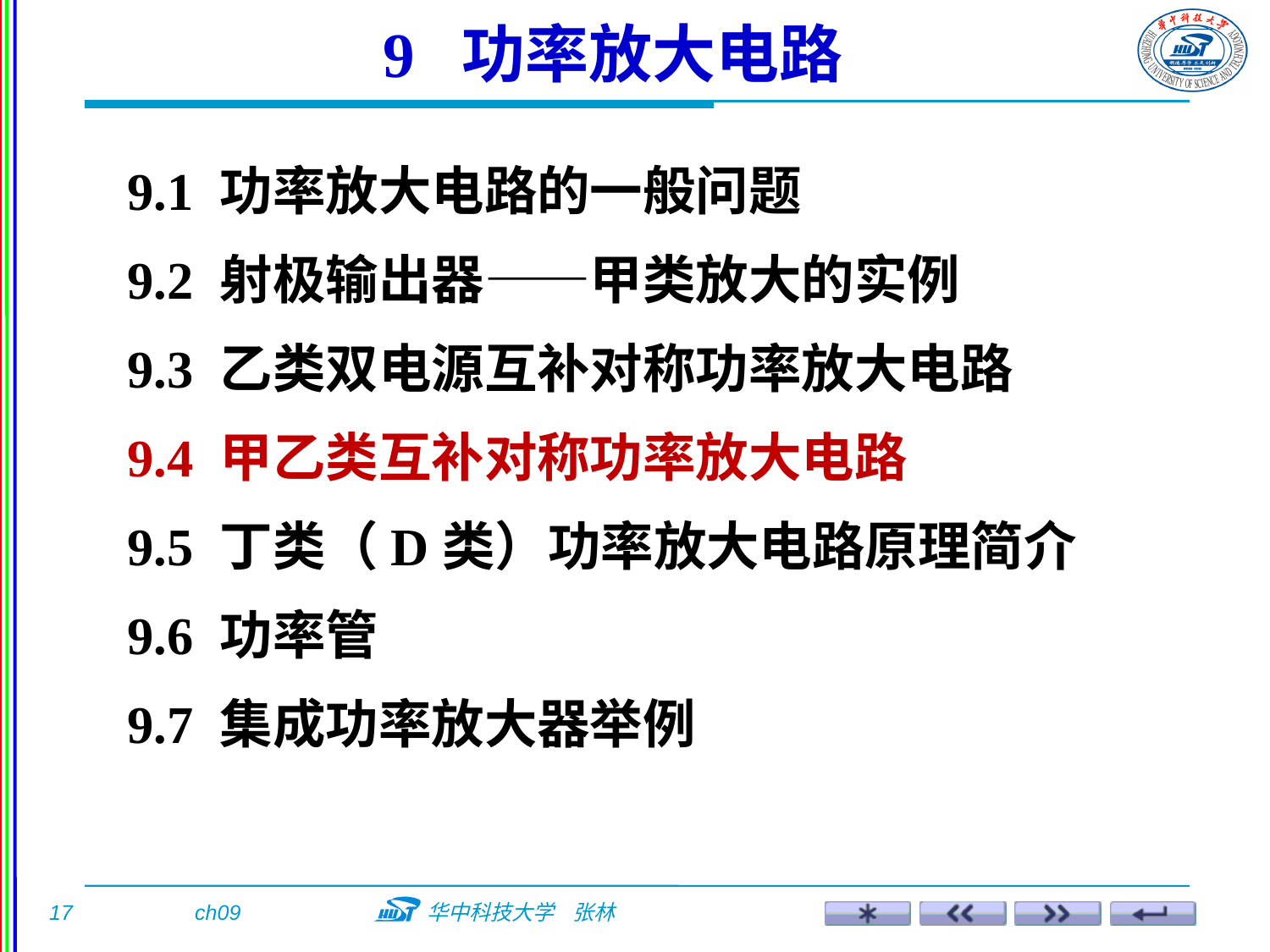

9  功率放大电路
9.1 功率放大电路的一般问题
9.2 射极输出器——甲类放大的实例
9.3 乙类双电源互补对称功率放大电路
9.4 甲乙类互补对称功率放大电路
9.5 丁类（D类）功率放大电路原理简介
9.6 功率管
9.7 集成功率放大器举例